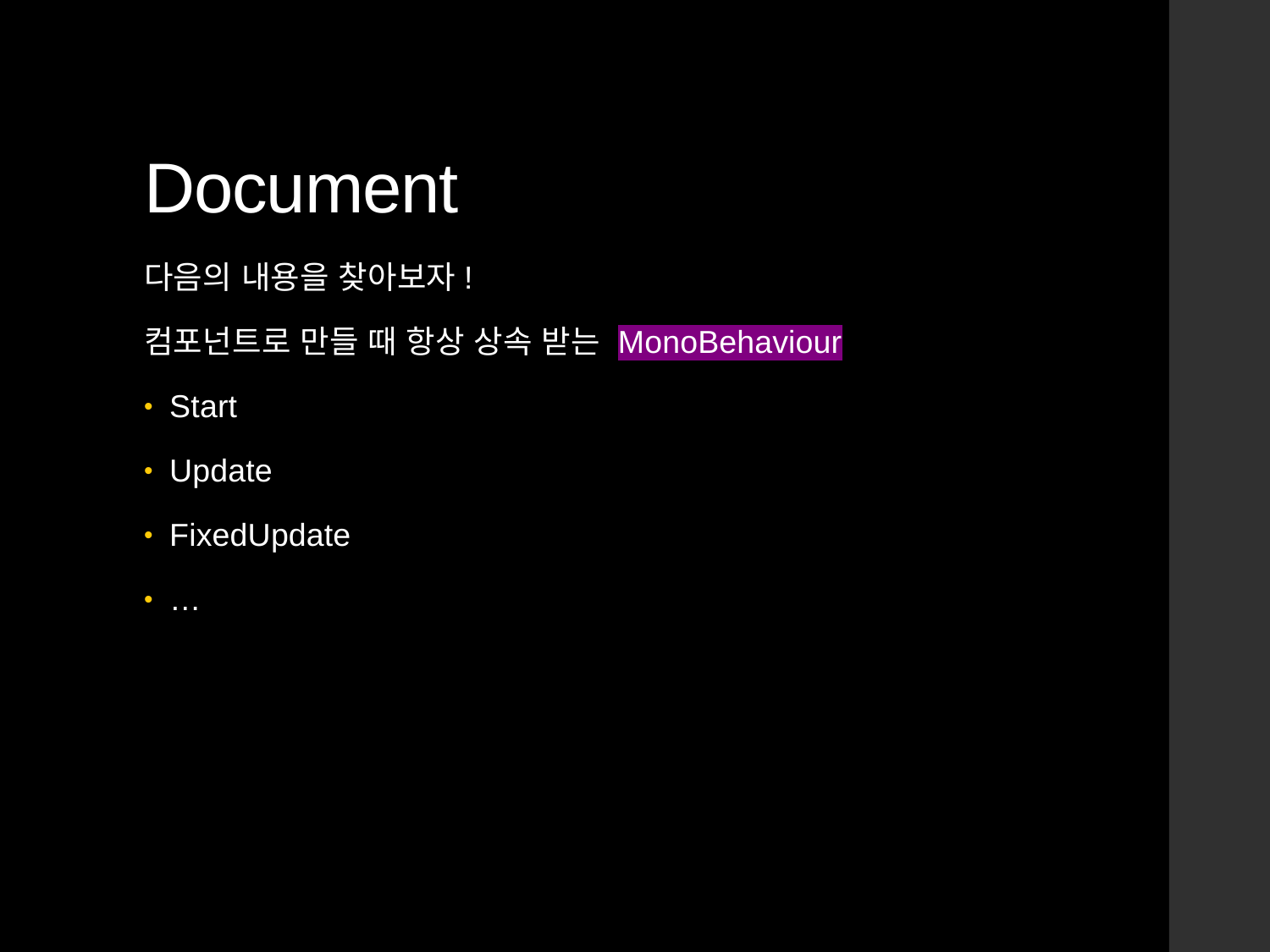

# Document
다음의 내용을 찾아보자!
컴포넌트로 만들 때 항상 상속 받는 MonoBehaviour
Start
Update
FixedUpdate
…